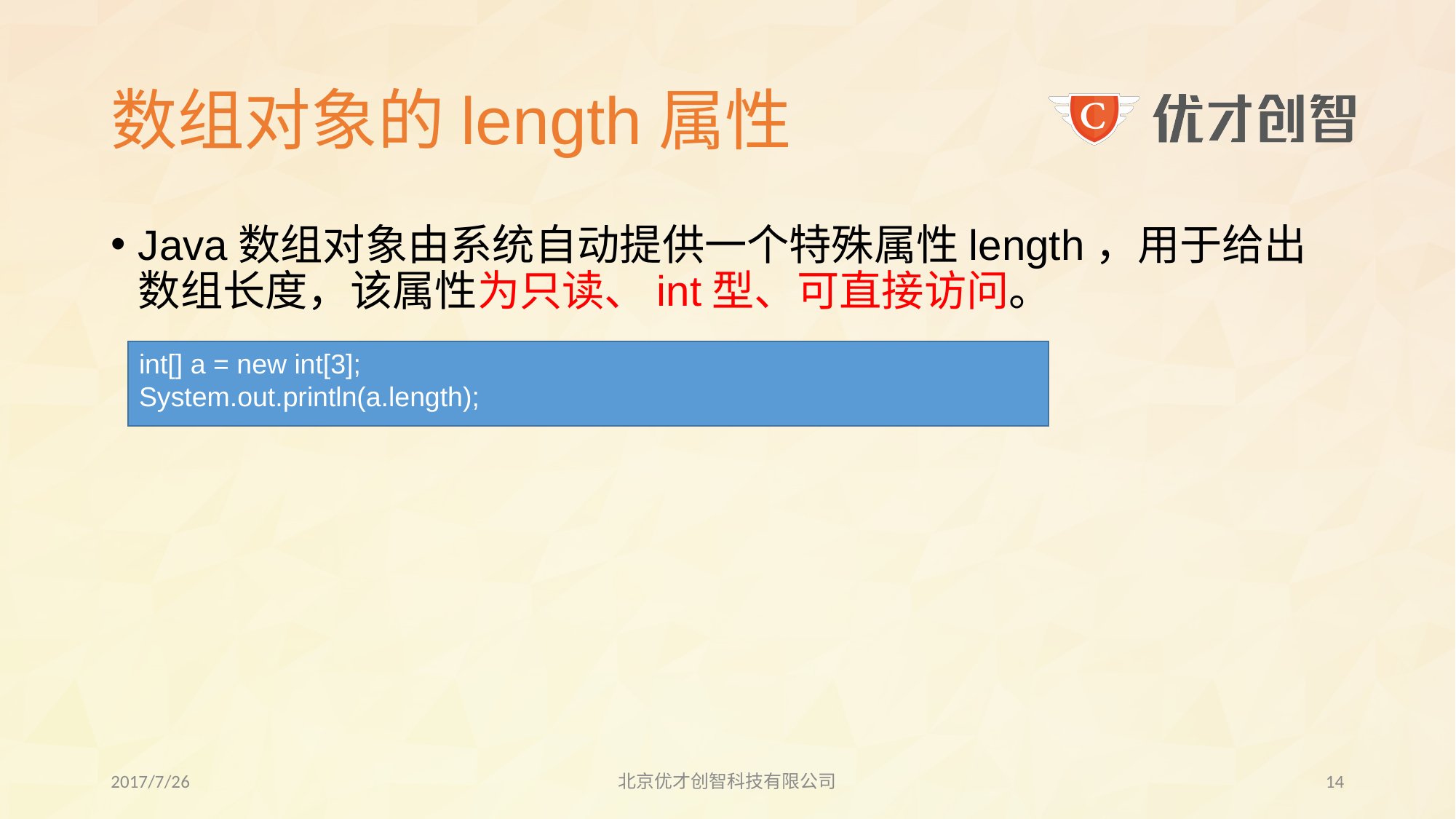

# 数组对象的length属性
Java数组对象由系统自动提供一个特殊属性length，用于给出数组长度，该属性为只读、int型、可直接访问。
int[] a = new int[3];
System.out.println(a.length);
2017/7/26
北京优才创智科技有限公司
14